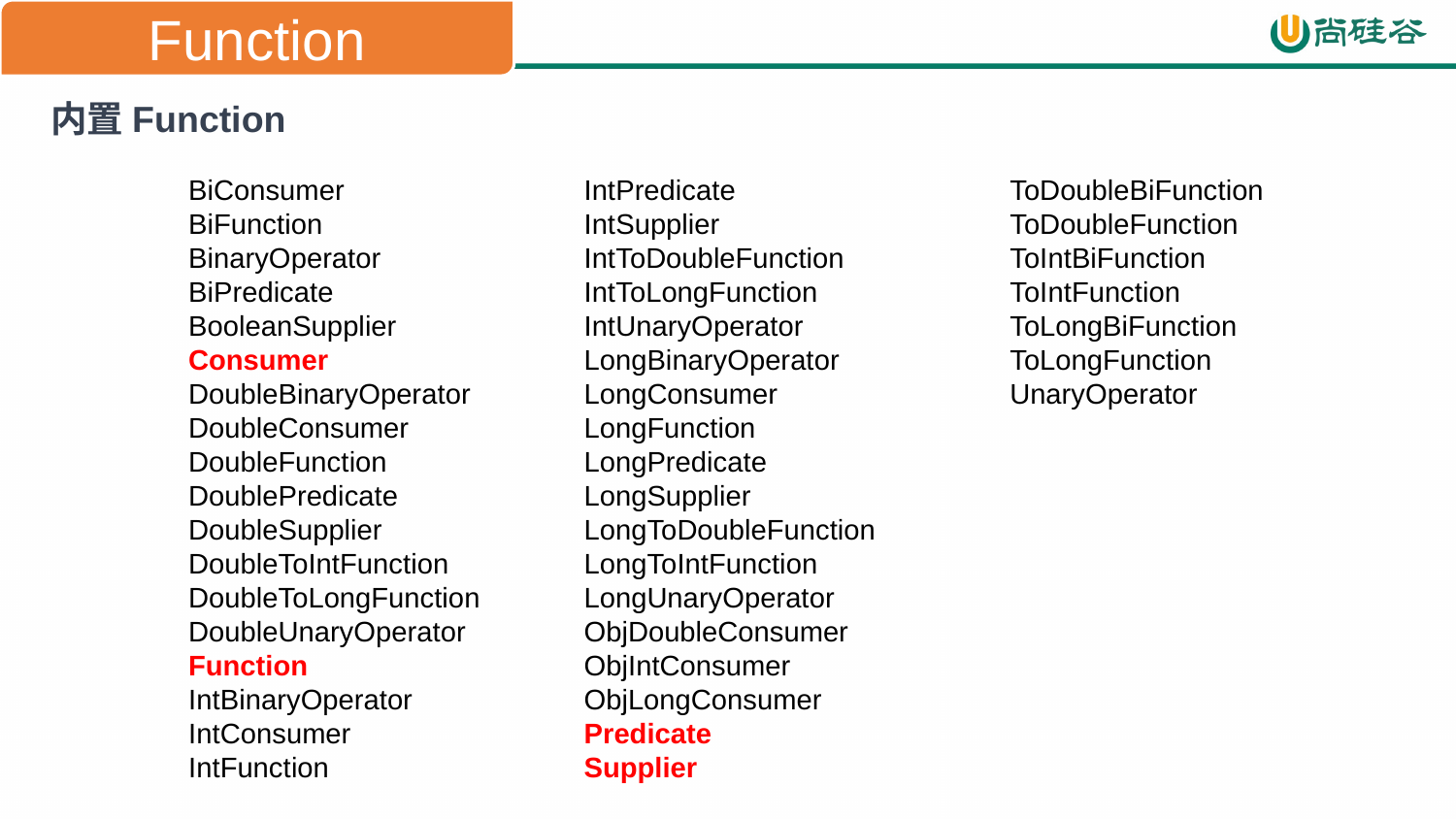

Function
内置Function
BiConsumer
BiFunction
BinaryOperator
BiPredicate
BooleanSupplier
Consumer
DoubleBinaryOperator
DoubleConsumer
DoubleFunction
DoublePredicate
DoubleSupplier
DoubleToIntFunction
DoubleToLongFunction
DoubleUnaryOperator
Function
IntBinaryOperator
IntConsumer
IntFunction
IntPredicate
IntSupplier
IntToDoubleFunction
IntToLongFunction
IntUnaryOperator
LongBinaryOperator
LongConsumer
LongFunction
LongPredicate
LongSupplier
LongToDoubleFunction
LongToIntFunction
LongUnaryOperator
ObjDoubleConsumer
ObjIntConsumer
ObjLongConsumer
Predicate
Supplier
ToDoubleBiFunction
ToDoubleFunction
ToIntBiFunction
ToIntFunction
ToLongBiFunction
ToLongFunction
UnaryOperator